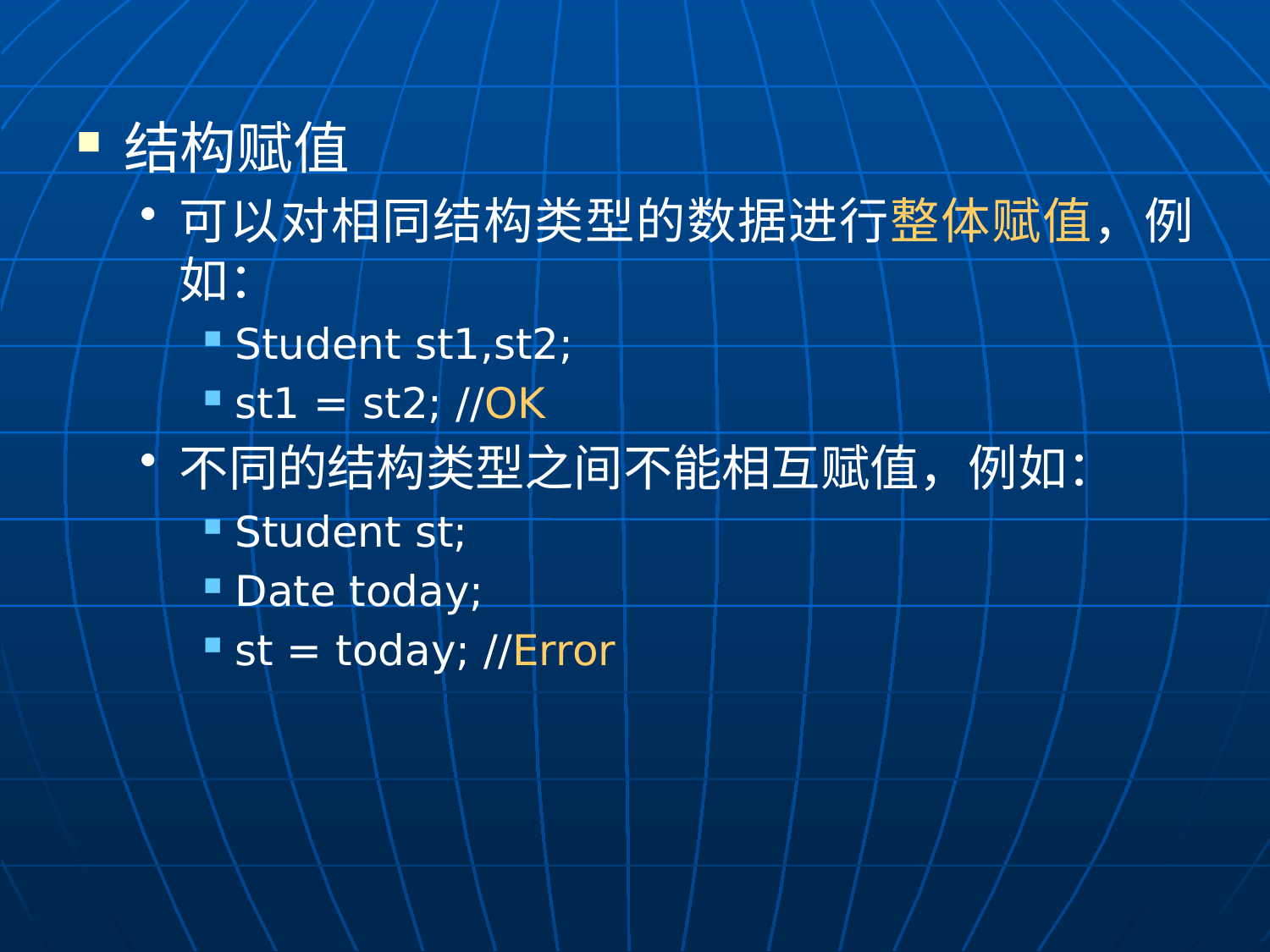

结构赋值
可以对相同结构类型的数据进行整体赋值，例如：
Student st1,st2;
st1 = st2; //OK
不同的结构类型之间不能相互赋值，例如：
Student st;
Date today;
st = today; //Error